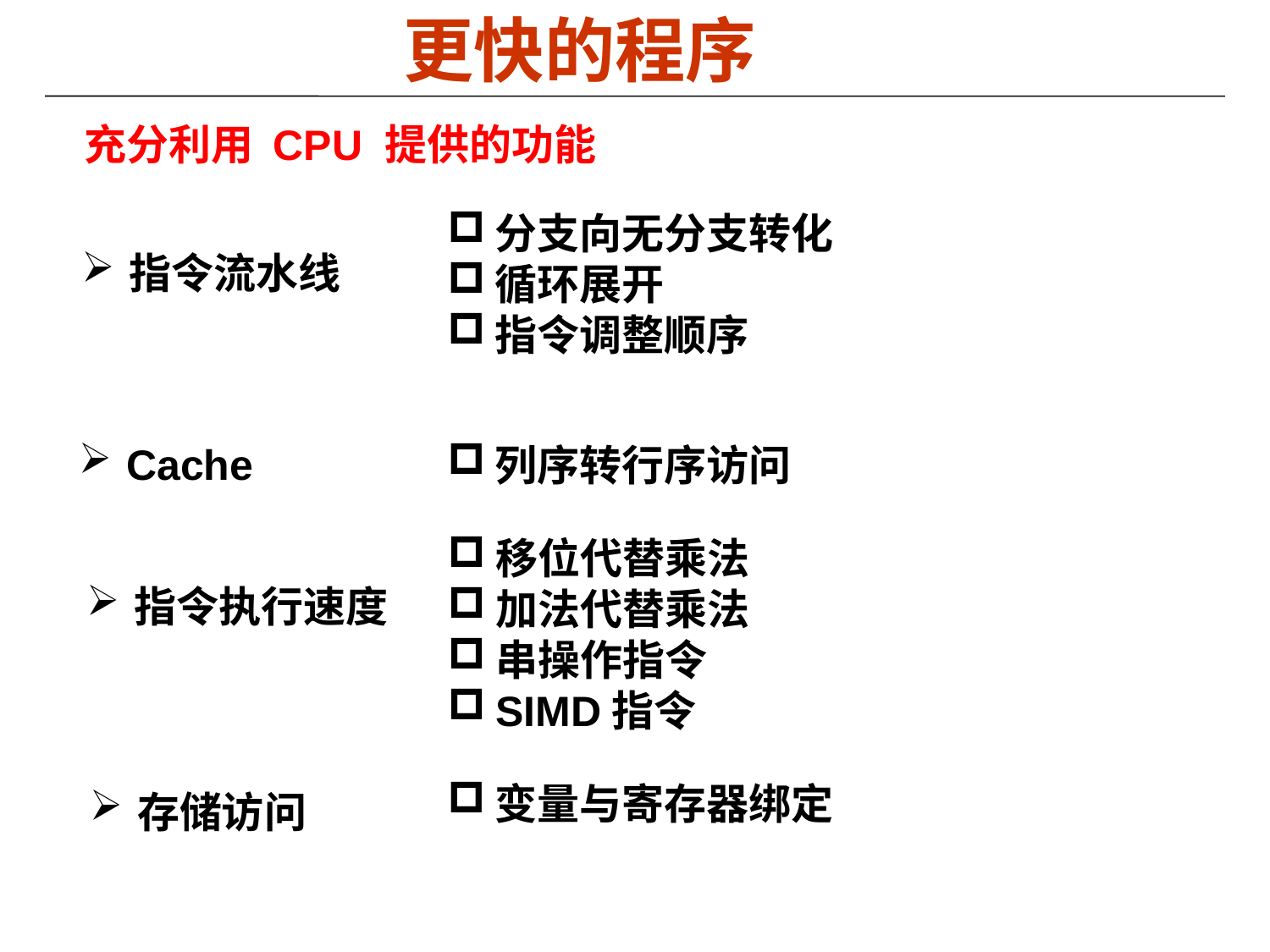

更快的程序
充分利用 CPU 提供的功能
分支向无分支转化
循环展开
指令调整顺序
指令流水线
Cache
列序转行序访问
移位代替乘法
加法代替乘法
串操作指令
SIMD指令
指令执行速度
变量与寄存器绑定
存储访问